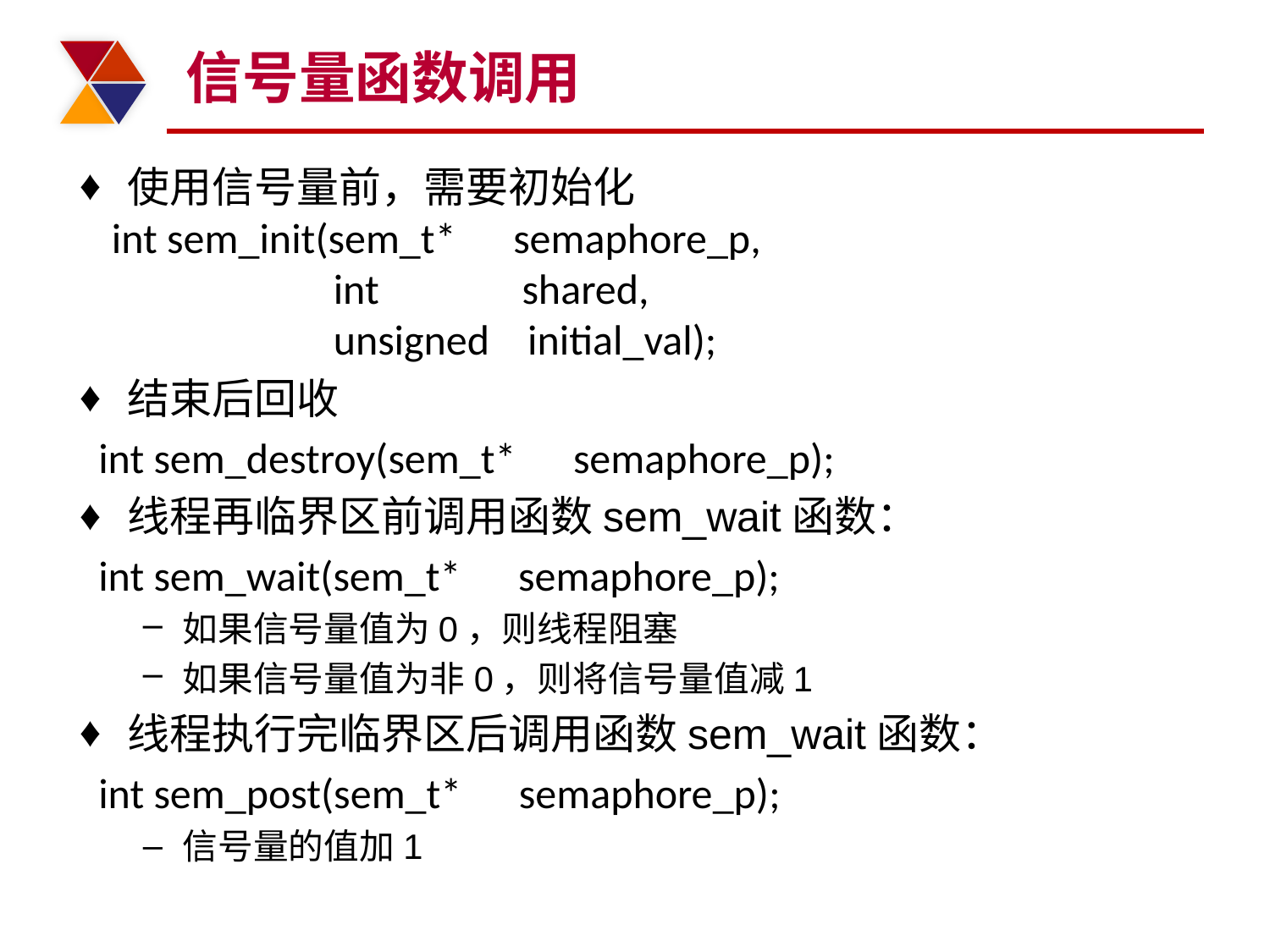

# 信号量函数调用
使用信号量前，需要初始化
    int sem_init(sem_t*      semaphore_p,
		int               shared,
		unsigned    initial_val);
结束后回收
  int sem_destroy(sem_t*      semaphore_p);
线程再临界区前调用函数sem_wait函数：
  int sem_wait(sem_t*      semaphore_p);
如果信号量值为0，则线程阻塞
如果信号量值为非0，则将信号量值减1
线程执行完临界区后调用函数sem_wait函数：
  int sem_post(sem_t*      semaphore_p);
信号量的值加1